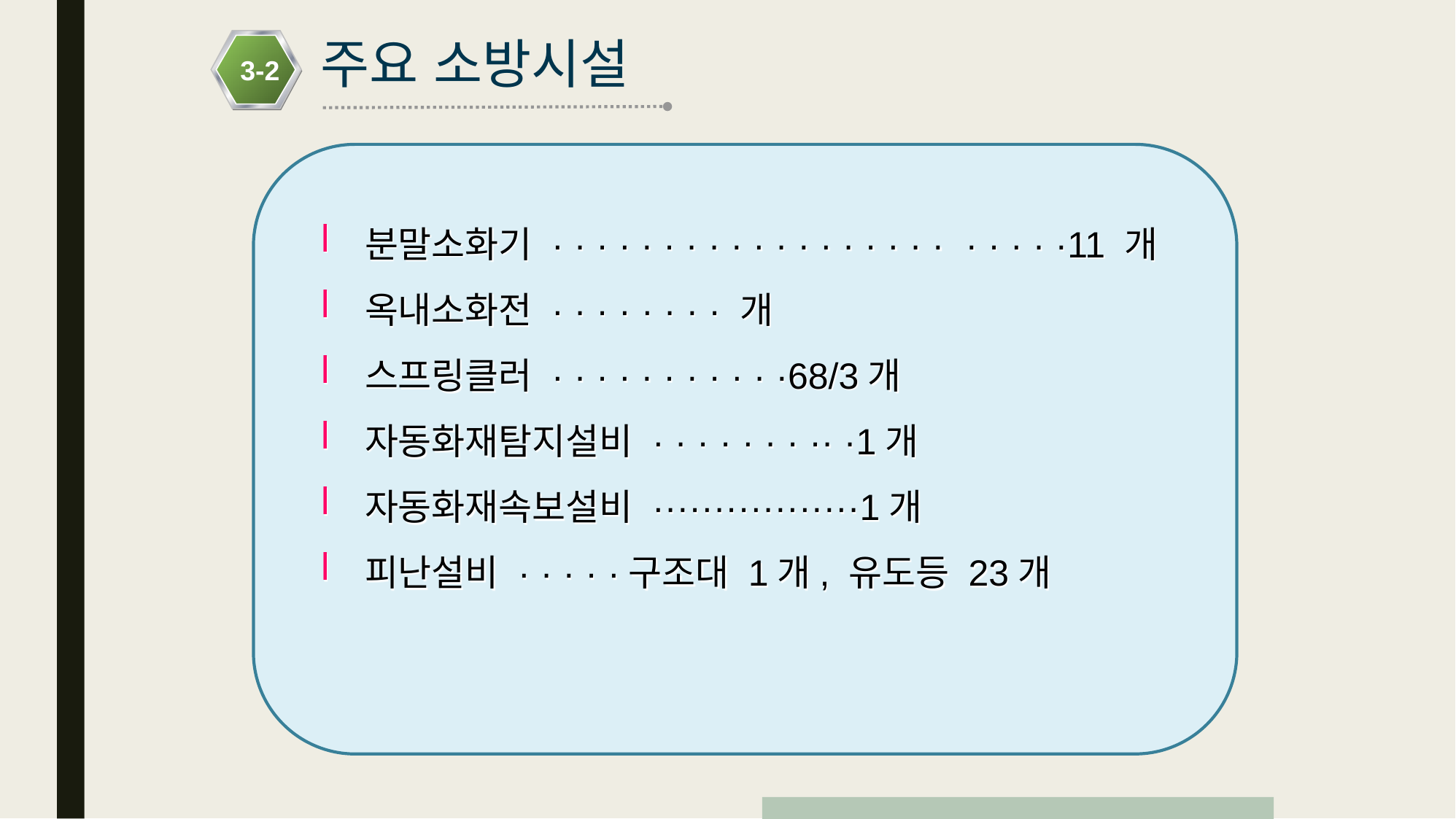

주요 소방시설

3-2

 분말소화기 · · · · · · · · · · · · · · · · · ·  · · · · ·11 개
 옥내소화전 · · · · · · · · 개
 스프링클러 · · · · · · · · · · ·68/3개
 자동화재탐지설비 · · · · · · · ·· ·1개
 자동화재속보설비 ·················1개
 피난설비 · · · · ·구조대 1개, 유도등 23개